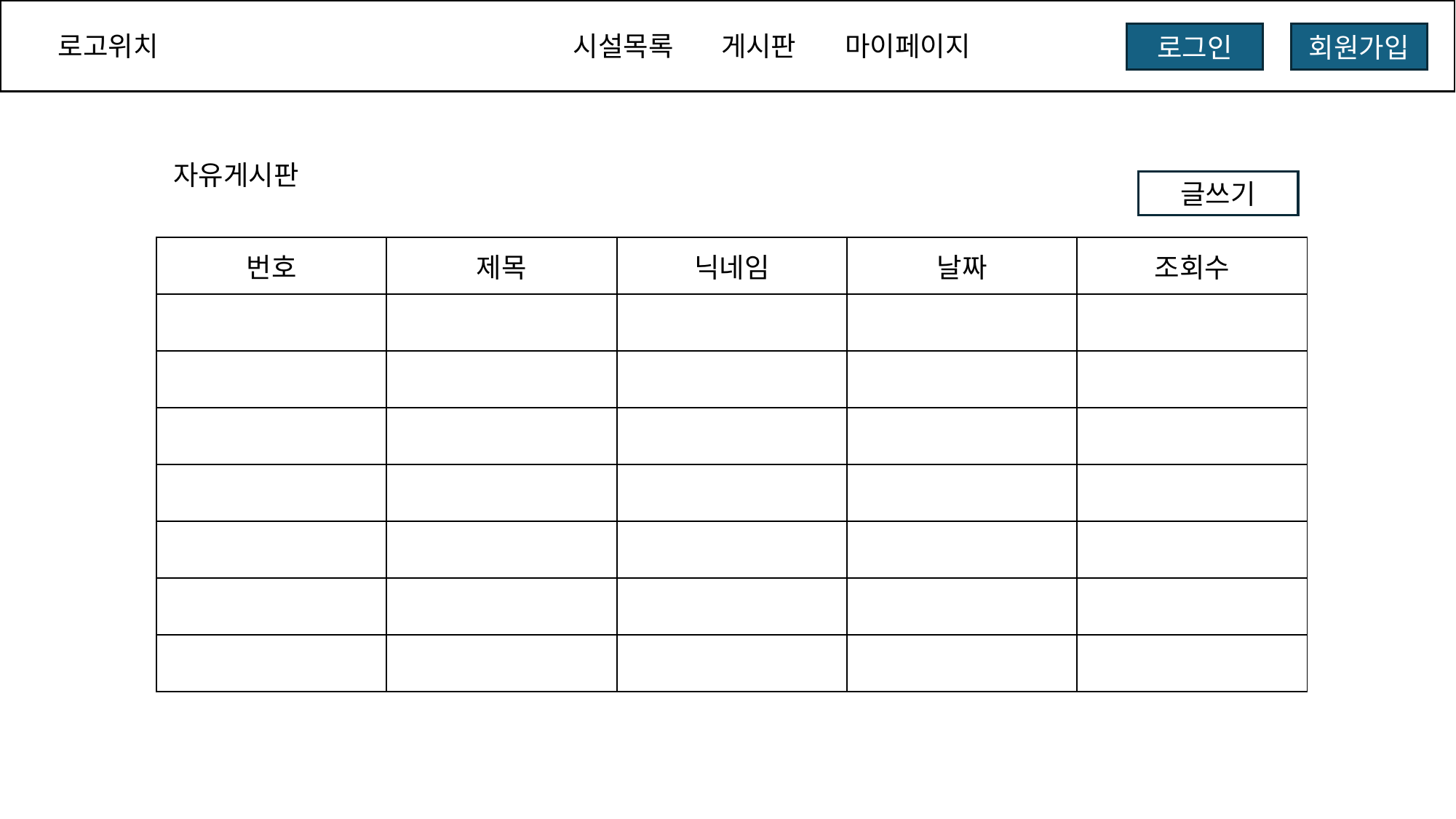

로고위치
시설목록
게시판
마이페이지
로그인
회원가입
자유게시판
글쓰기
| 번호 | 제목 | 닉네임 | 날짜 | 조회수 |
| --- | --- | --- | --- | --- |
|  |  |  |  |  |
|  |  |  |  |  |
|  |  |  |  |  |
|  |  |  |  |  |
|  |  |  |  |  |
|  |  |  |  |  |
|  |  |  |  |  |